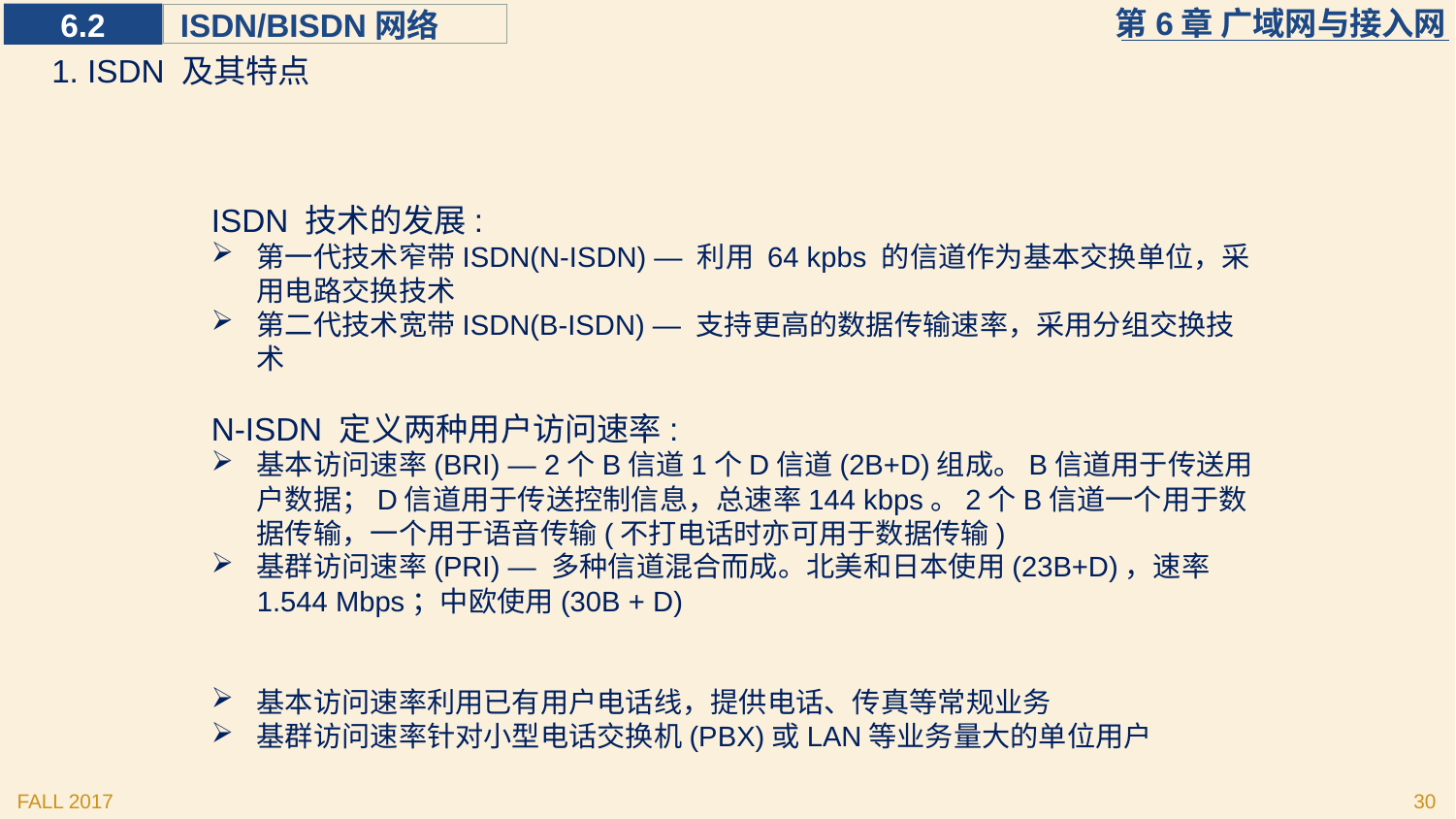

1. ISDN 及其特点
ISDN 技术的发展:
第一代技术窄带ISDN(N-ISDN) — 利用 64 kpbs 的信道作为基本交换单位，采用电路交换技术
第二代技术宽带ISDN(B-ISDN) — 支持更高的数据传输速率，采用分组交换技术

N-ISDN 定义两种用户访问速率:
基本访问速率(BRI) — 2个B信道1个D信道(2B+D)组成。B信道用于传送用户数据；D信道用于传送控制信息，总速率144 kbps。2个B信道一个用于数据传输，一个用于语音传输(不打电话时亦可用于数据传输)
基群访问速率(PRI) — 多种信道混合而成。北美和日本使用(23B+D)，速率1.544 Mbps；中欧使用(30B + D)

基本访问速率利用已有用户电话线，提供电话、传真等常规业务
基群访问速率针对小型电话交换机(PBX)或LAN等业务量大的单位用户